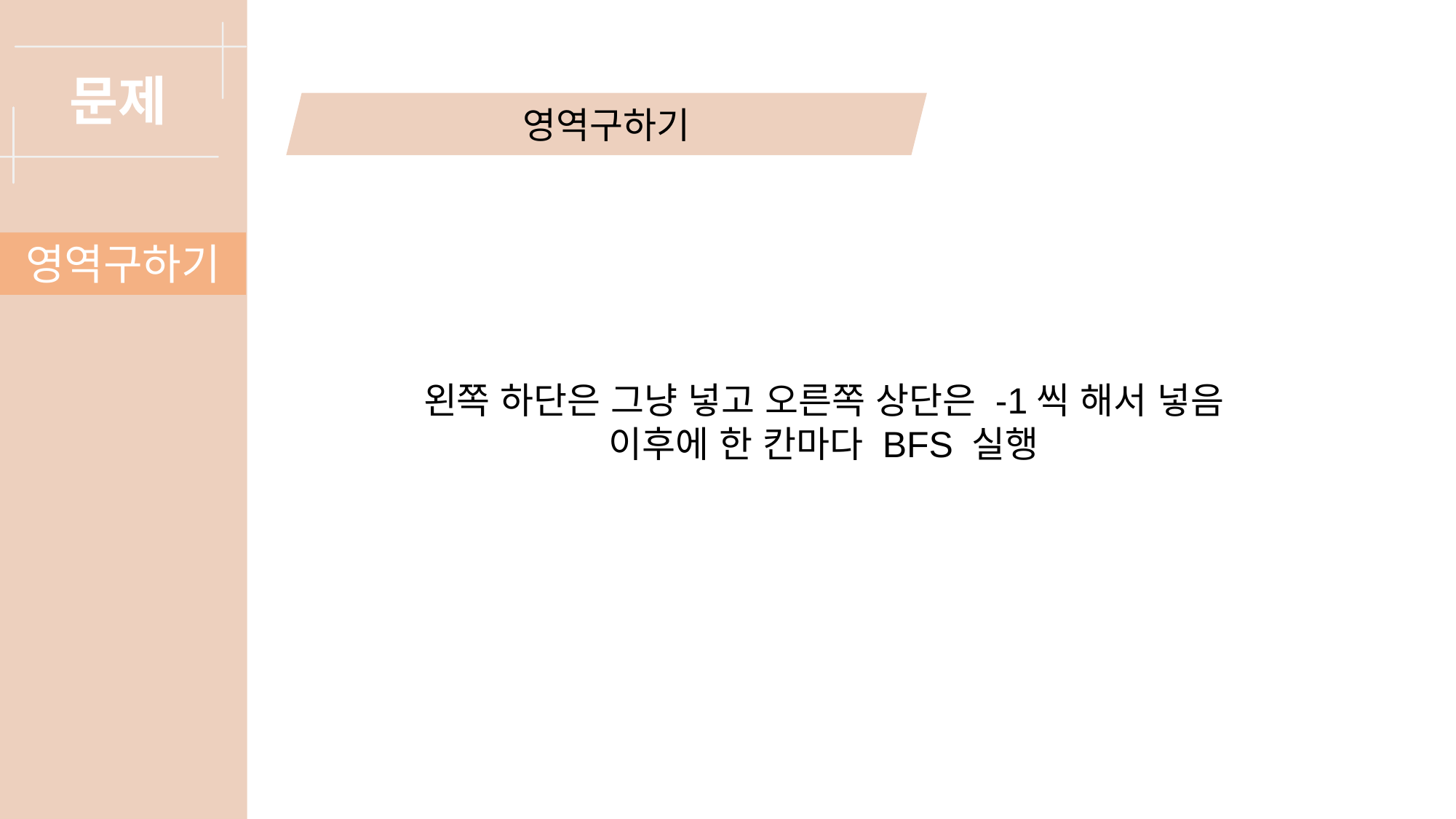

문제
영역구하기
영역구하기

왼쪽 하단은 그냥 넣고 오른쪽 상단은 -1씩 해서 넣음
이후에 한 칸마다 BFS 실행